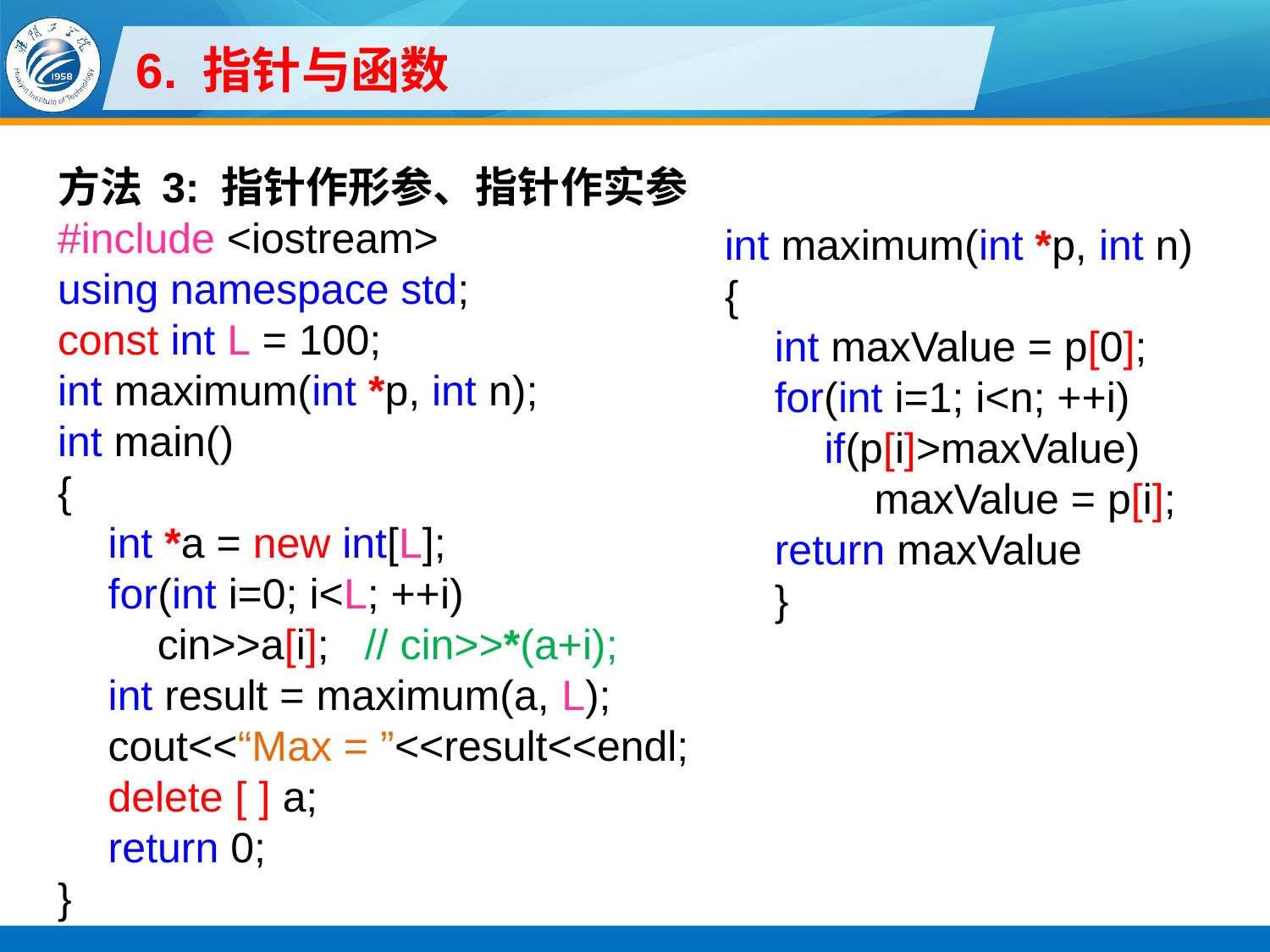

# 6. 指针与函数
方法 3: 指针作形参、指针作实参
#include <iostream>
using namespace std;
const int L = 100;
int maximum(int *p, int n);
int main()
{
int *a = new int[L];
for(int i=0; i<L; ++i)
cin>>a[i];   // cin>>*(a+i);
int result = maximum(a, L);
cout<<“Max = ”<<result<<endl;
delete [ ] a;
return 0;
}
int maximum(int *p, int n)
{
int maxValue = p[0];
for(int i=1; i<n; ++i)
if(p[i]>maxValue)
maxValue = p[i];
return maxValue
}